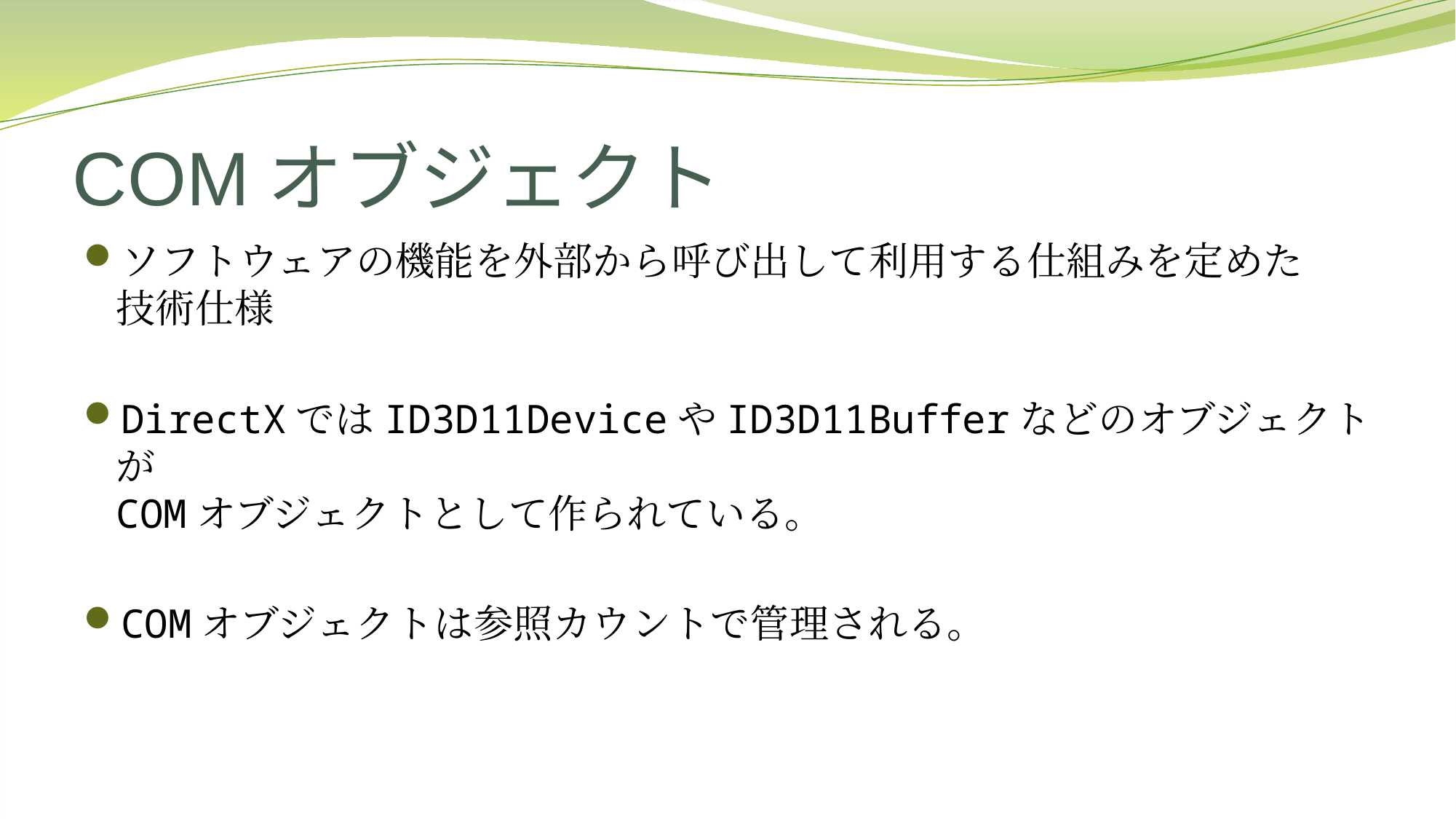

# COMオブジェクト
ソフトウェアの機能を外部から呼び出して利用する仕組みを定めた
技術仕様

DirectXではID3D11DeviceやID3D11Bufferなどのオブジェクトが
COMオブジェクトとして作られている。

COMオブジェクトは参照カウントで管理される。